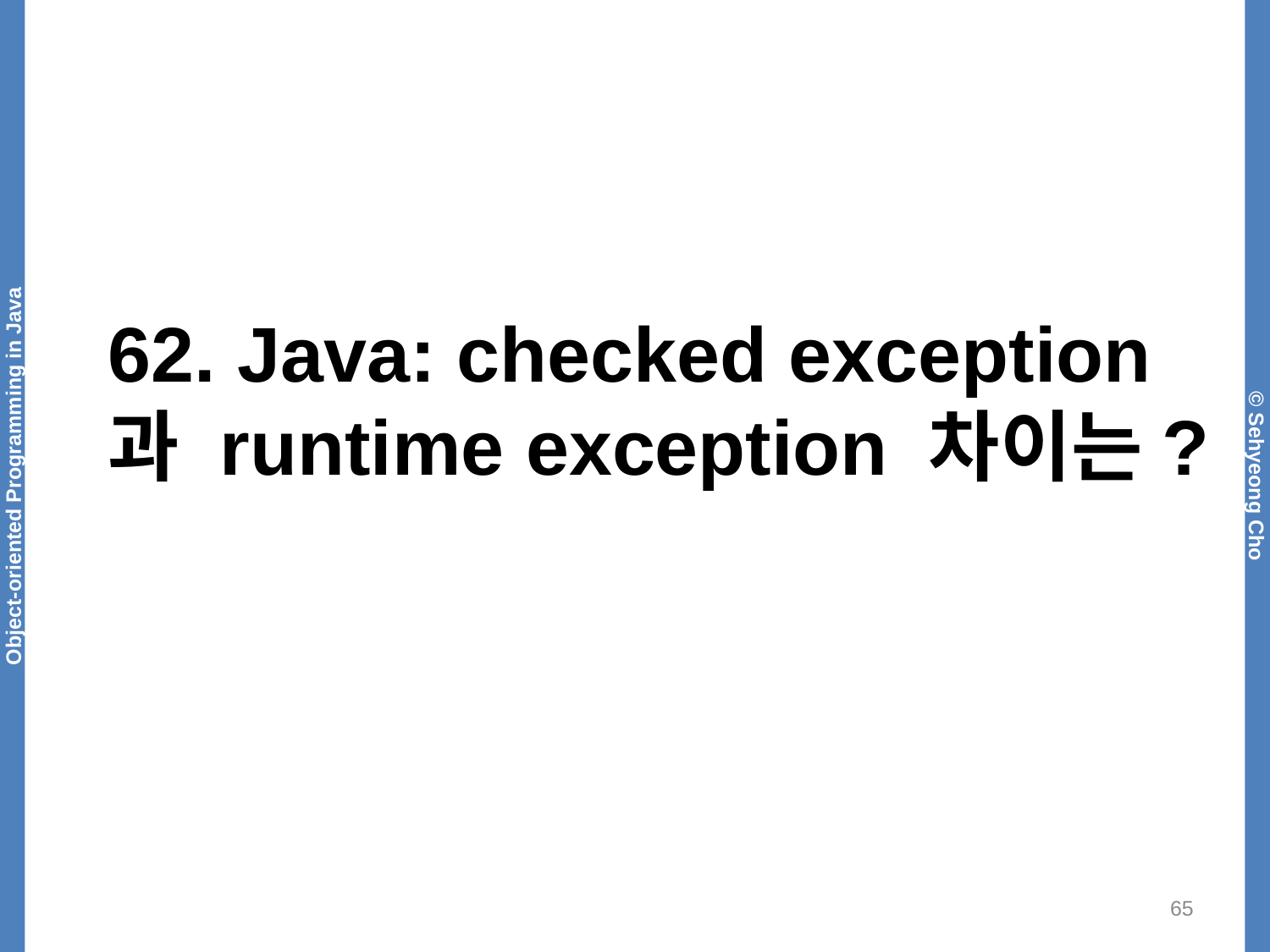

# 62. Java: checked exception과 runtime exception 차이는?

65